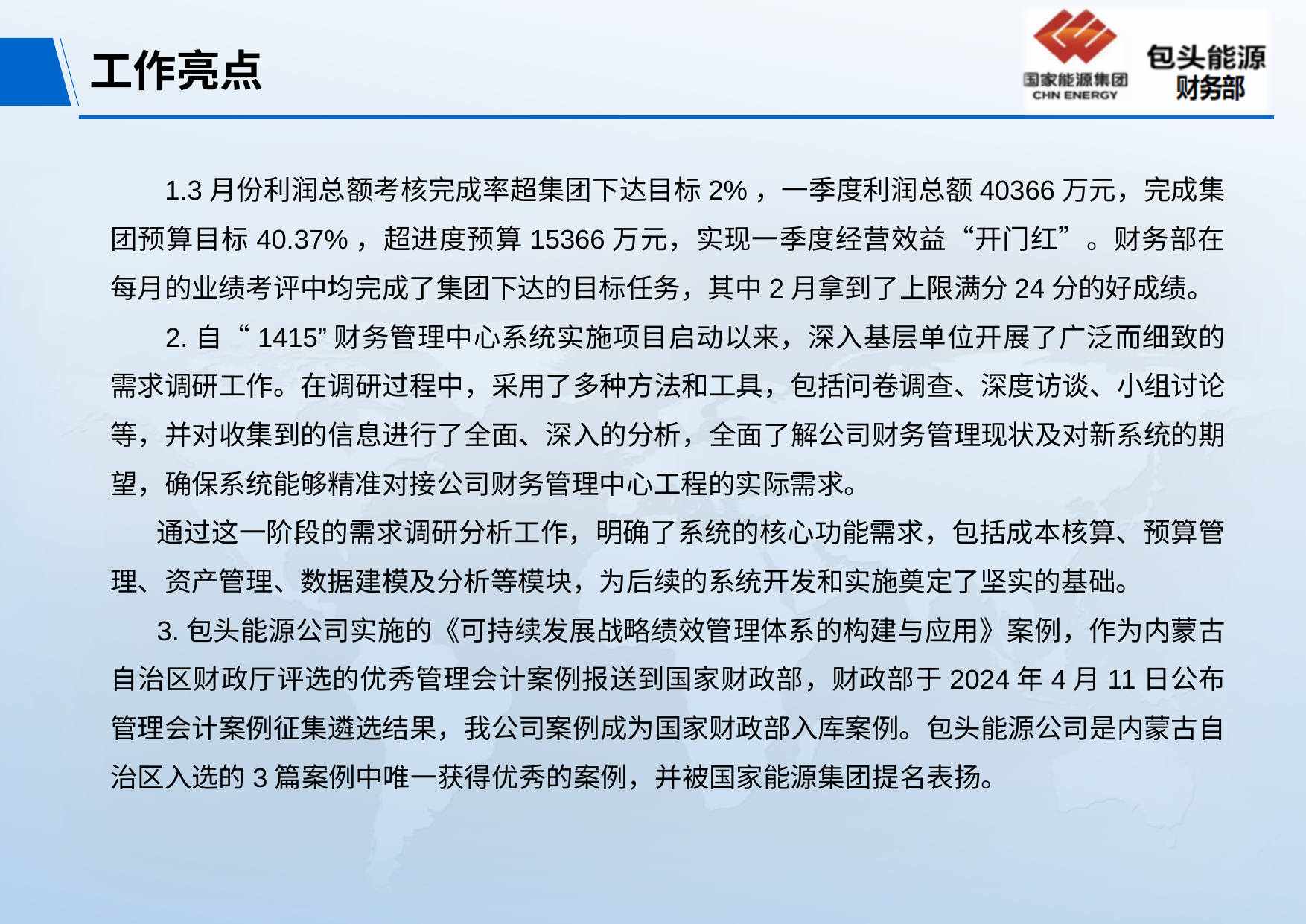

# 工作亮点
 1.3月份利润总额考核完成率超集团下达目标2%，一季度利润总额40366万元，完成集团预算目标40.37%，超进度预算15366万元，实现一季度经营效益“开门红”。财务部在每月的业绩考评中均完成了集团下达的目标任务，其中2月拿到了上限满分24分的好成绩。
 2.自“1415”财务管理中心系统实施项目启动以来，深入基层单位开展了广泛而细致的需求调研工作。在调研过程中，采用了多种方法和工具，包括问卷调查、深度访谈、小组讨论等，并对收集到的信息进行了全面、深入的分析，全面了解公司财务管理现状及对新系统的期望，确保系统能够精准对接公司财务管理中心工程的实际需求。
通过这一阶段的需求调研分析工作，明确了系统的核心功能需求，包括成本核算、预算管理、资产管理、数据建模及分析等模块，为后续的系统开发和实施奠定了坚实的基础。
3.包头能源公司实施的《可持续发展战略绩效管理体系的构建与应用》案例，作为内蒙古自治区财政厅评选的优秀管理会计案例报送到国家财政部，财政部于2024年4月11日公布管理会计案例征集遴选结果，我公司案例成为国家财政部入库案例。包头能源公司是内蒙古自治区入选的3篇案例中唯一获得优秀的案例，并被国家能源集团提名表扬。

37